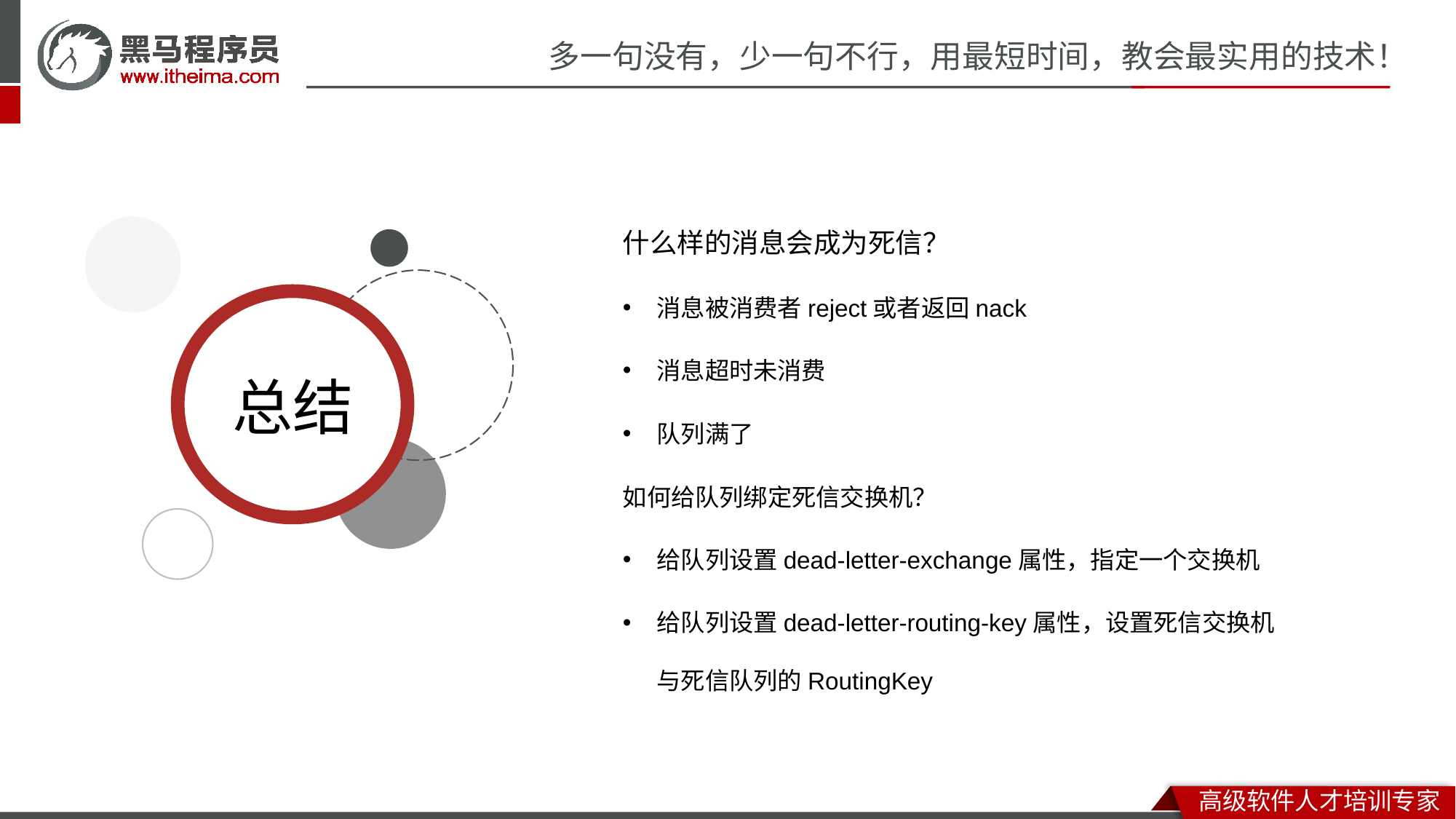

什么样的消息会成为死信？
消息被消费者reject或者返回nack
消息超时未消费
队列满了
如何给队列绑定死信交换机？
给队列设置dead-letter-exchange属性，指定一个交换机
给队列设置dead-letter-routing-key属性，设置死信交换机与死信队列的RoutingKey